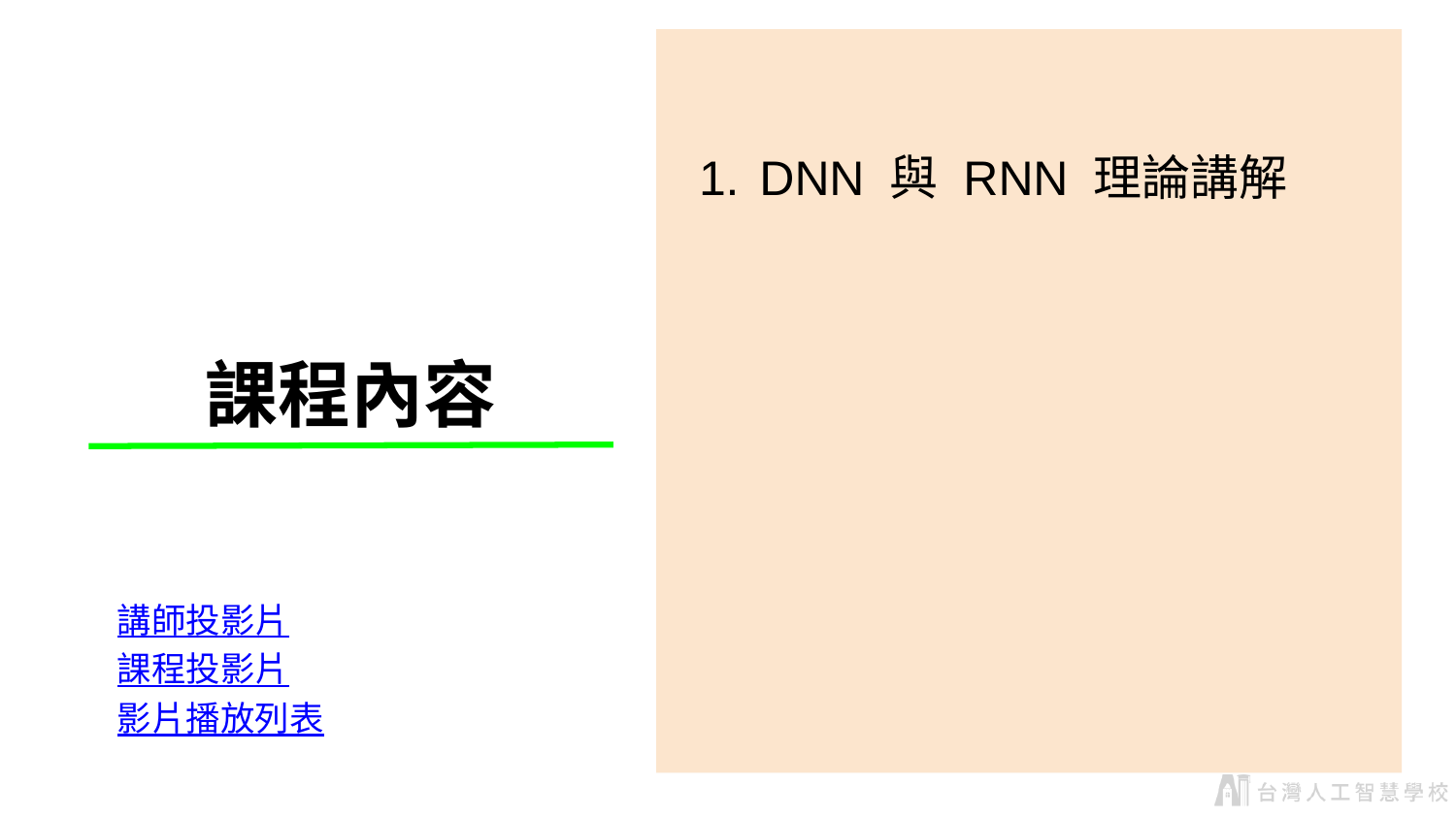

DNN 與 RNN 理論講解

課程內容
講師投影片
課程投影片
影片播放列表